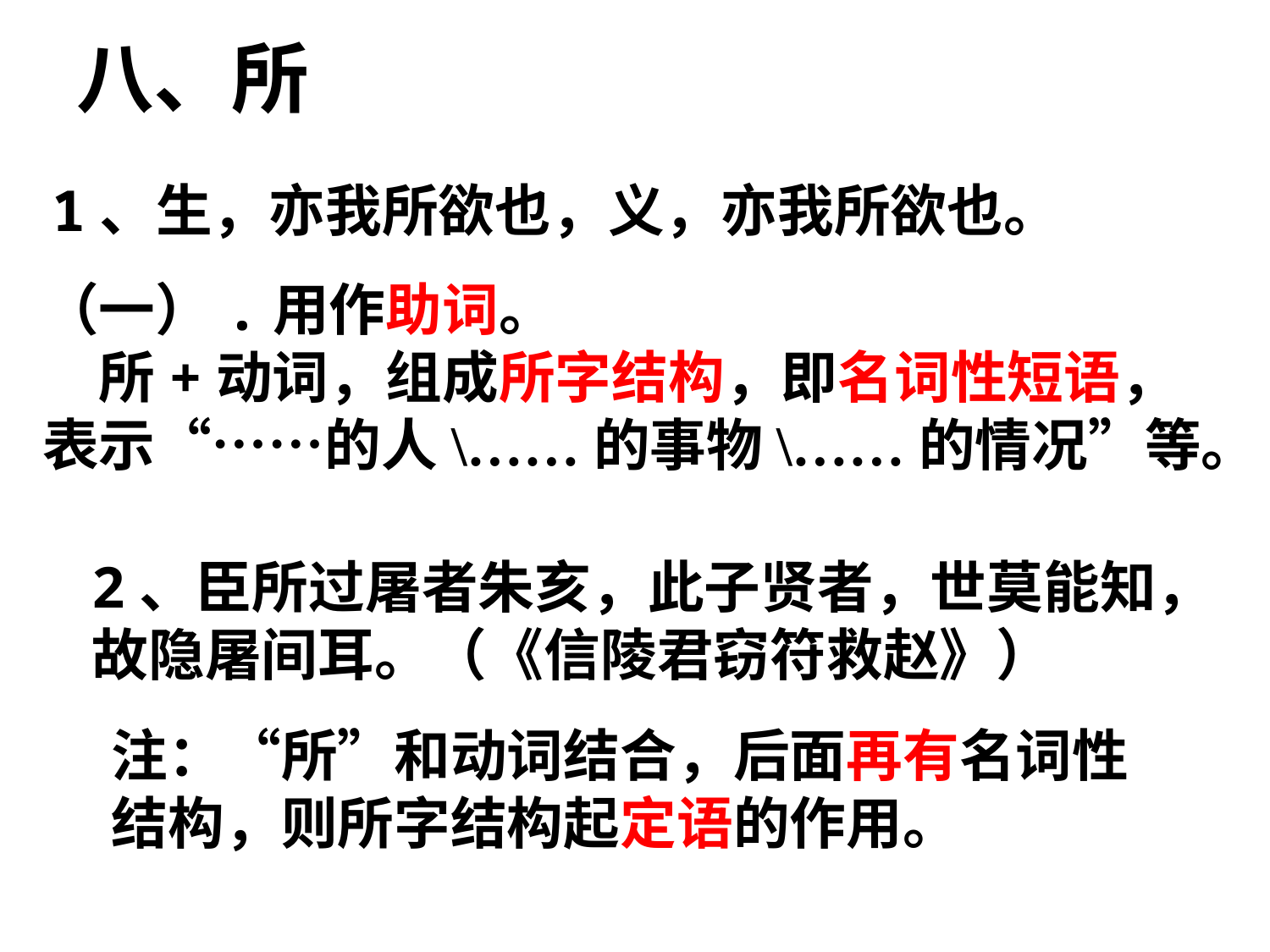

# 八、所
1、生，亦我所欲也，义，亦我所欲也。
（一）.用作助词。
　所+动词，组成所字结构，即名词性短语，表示“……的人\……的事物\……的情况”等。
2、臣所过屠者朱亥，此子贤者，世莫能知，
故隐屠间耳。（《信陵君窃符救赵》）
注：“所”和动词结合，后面再有名词性结构，则所字结构起定语的作用。